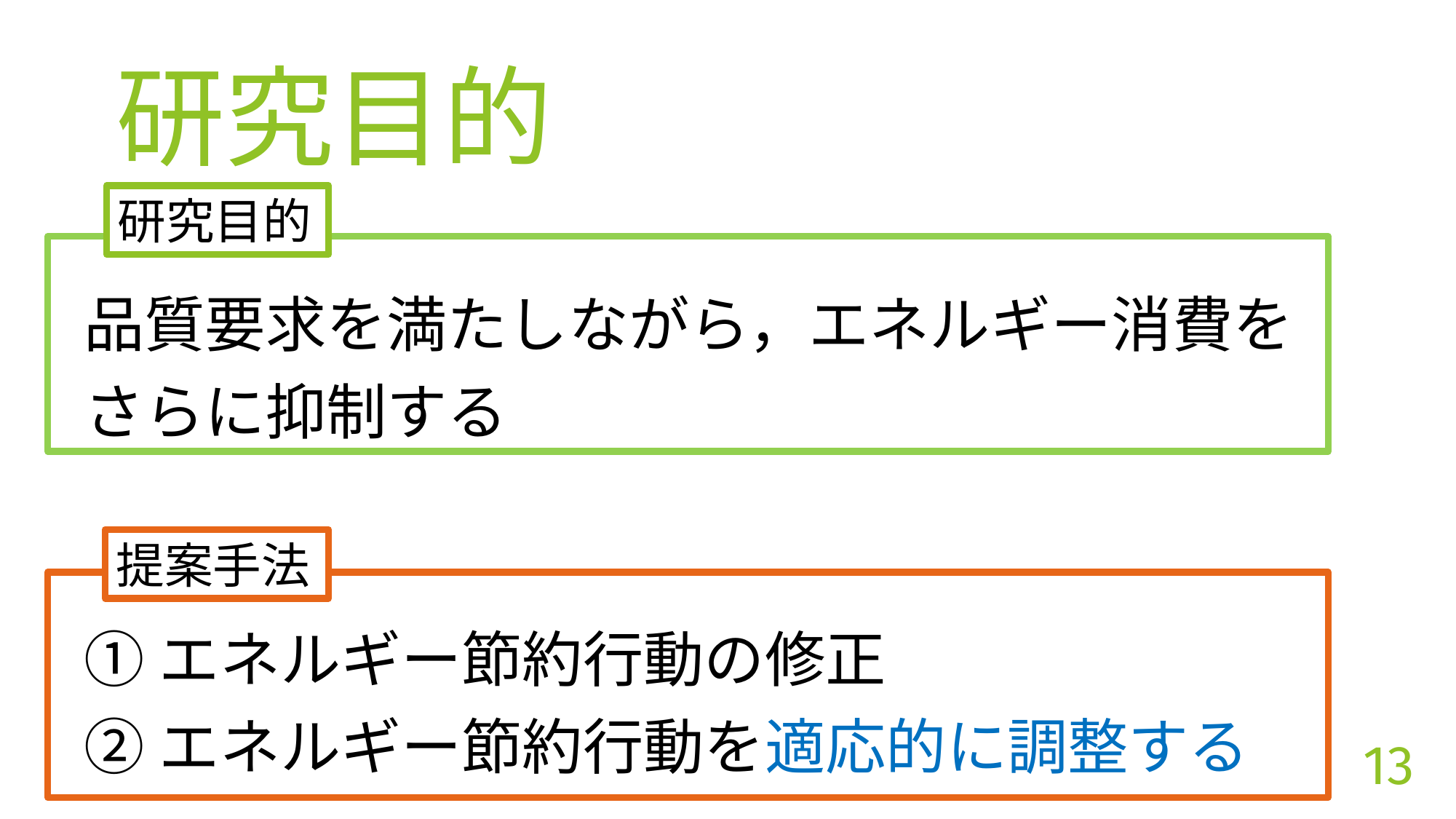

研究目的

品質要求を満たしながら，エネルギー消費を
さらに抑制する

①エネルギー節約行動の修正
②エネルギー節約行動を適応的に調整する
研究目的

提案手法

13
13